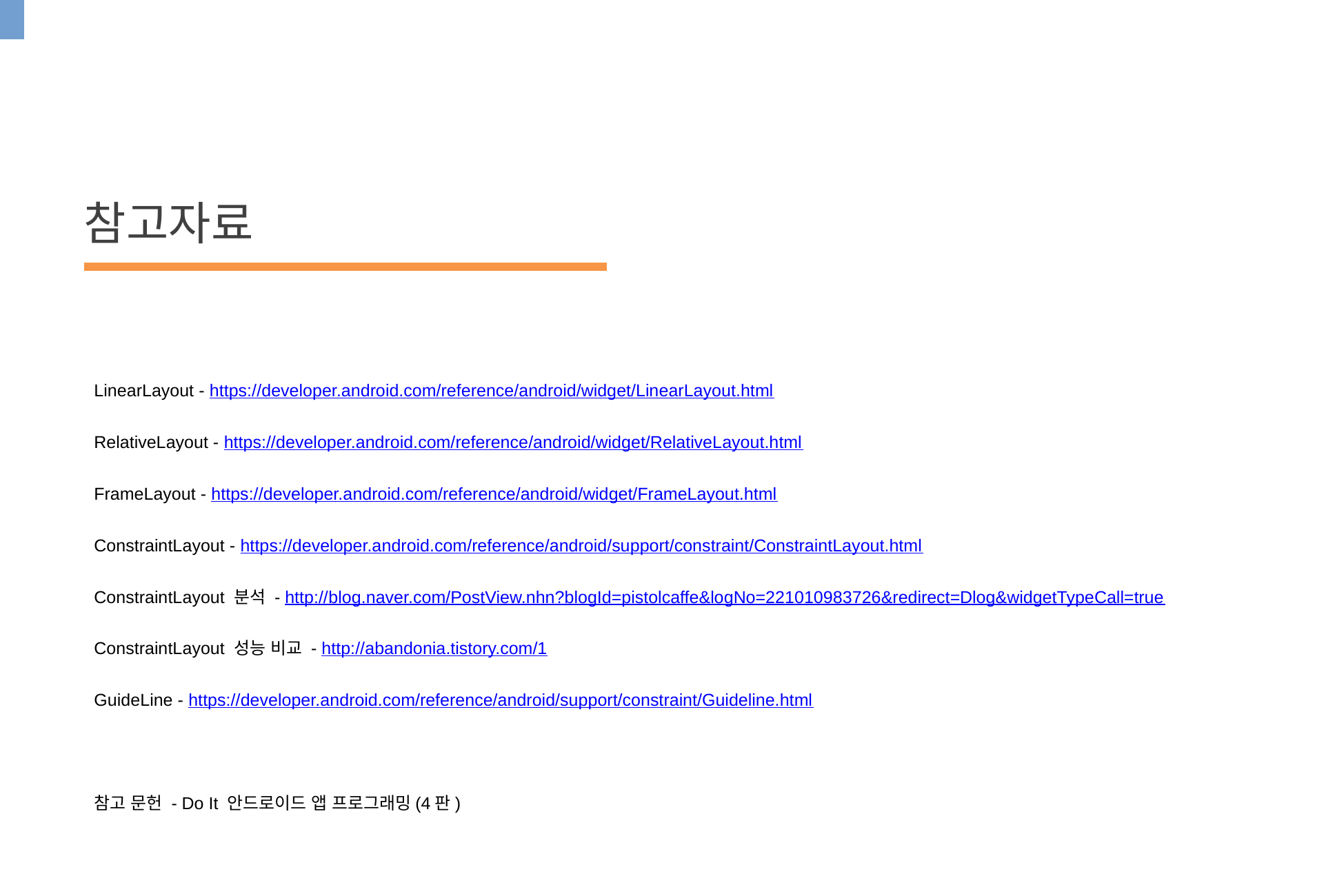

참고자료
LinearLayout - https://developer.android.com/reference/android/widget/LinearLayout.html
RelativeLayout - https://developer.android.com/reference/android/widget/RelativeLayout.html
FrameLayout - https://developer.android.com/reference/android/widget/FrameLayout.html
ConstraintLayout - https://developer.android.com/reference/android/support/constraint/ConstraintLayout.html
ConstraintLayout 분석 - http://blog.naver.com/PostView.nhn?blogId=pistolcaffe&logNo=221010983726&redirect=Dlog&widgetTypeCall=true
ConstraintLayout 성능 비교 - http://abandonia.tistory.com/1
GuideLine - https://developer.android.com/reference/android/support/constraint/Guideline.html

참고 문헌 - Do It 안드로이드 앱 프로그래밍(4판)